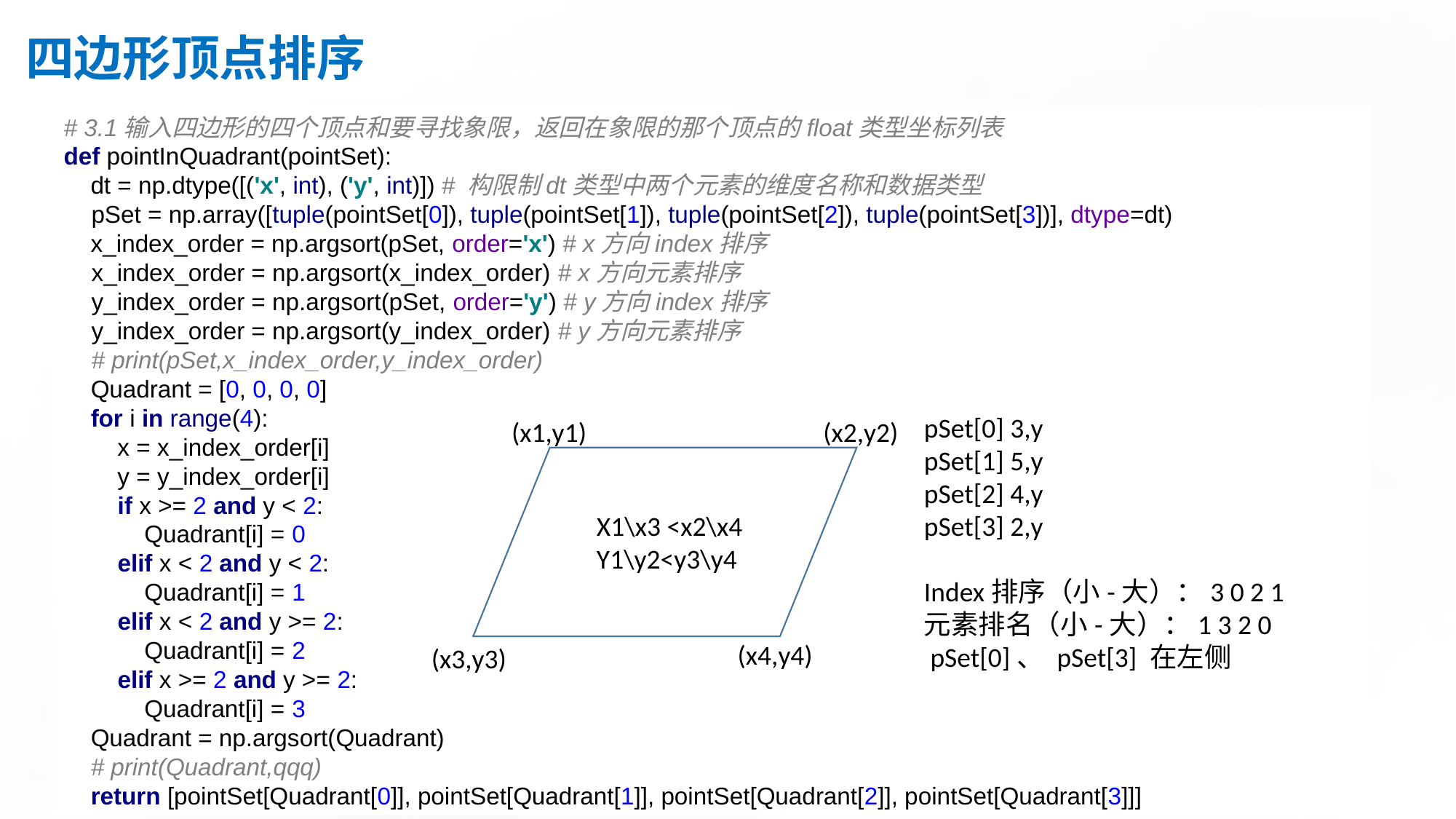

# 四边形顶点排序
# 3.1输入四边形的四个顶点和要寻找象限，返回在象限的那个顶点的float类型坐标列表 def pointInQuadrant(pointSet): dt = np.dtype([('x', int), ('y', int)]) # 构限制dt类型中两个元素的维度名称和数据类型 pSet = np.array([tuple(pointSet[0]), tuple(pointSet[1]), tuple(pointSet[2]), tuple(pointSet[3])], dtype=dt) x_index_order = np.argsort(pSet, order='x') # x方向index排序 x_index_order = np.argsort(x_index_order) # x方向元素排序 y_index_order = np.argsort(pSet, order='y') # y方向index排序 y_index_order = np.argsort(y_index_order) # y方向元素排序 # print(pSet,x_index_order,y_index_order) Quadrant = [0, 0, 0, 0] for i in range(4): x = x_index_order[i] y = y_index_order[i] if x >= 2 and y < 2: Quadrant[i] = 0 elif x < 2 and y < 2: Quadrant[i] = 1 elif x < 2 and y >= 2: Quadrant[i] = 2 elif x >= 2 and y >= 2: Quadrant[i] = 3 Quadrant = np.argsort(Quadrant) # print(Quadrant,qqq) return [pointSet[Quadrant[0]], pointSet[Quadrant[1]], pointSet[Quadrant[2]], pointSet[Quadrant[3]]]
pSet[0] 3,y
pSet[1] 5,y
pSet[2] 4,y
pSet[3] 2,y

Index排序（小-大）：3 0 2 1
元素排名（小-大）：1 3 2 0
 pSet[0]、 pSet[3] 在左侧
(x1,y1)
(x2,y2)

X1\x3 <x2\x4
Y1\y2<y3\y4
(x4,y4)
(x3,y3)